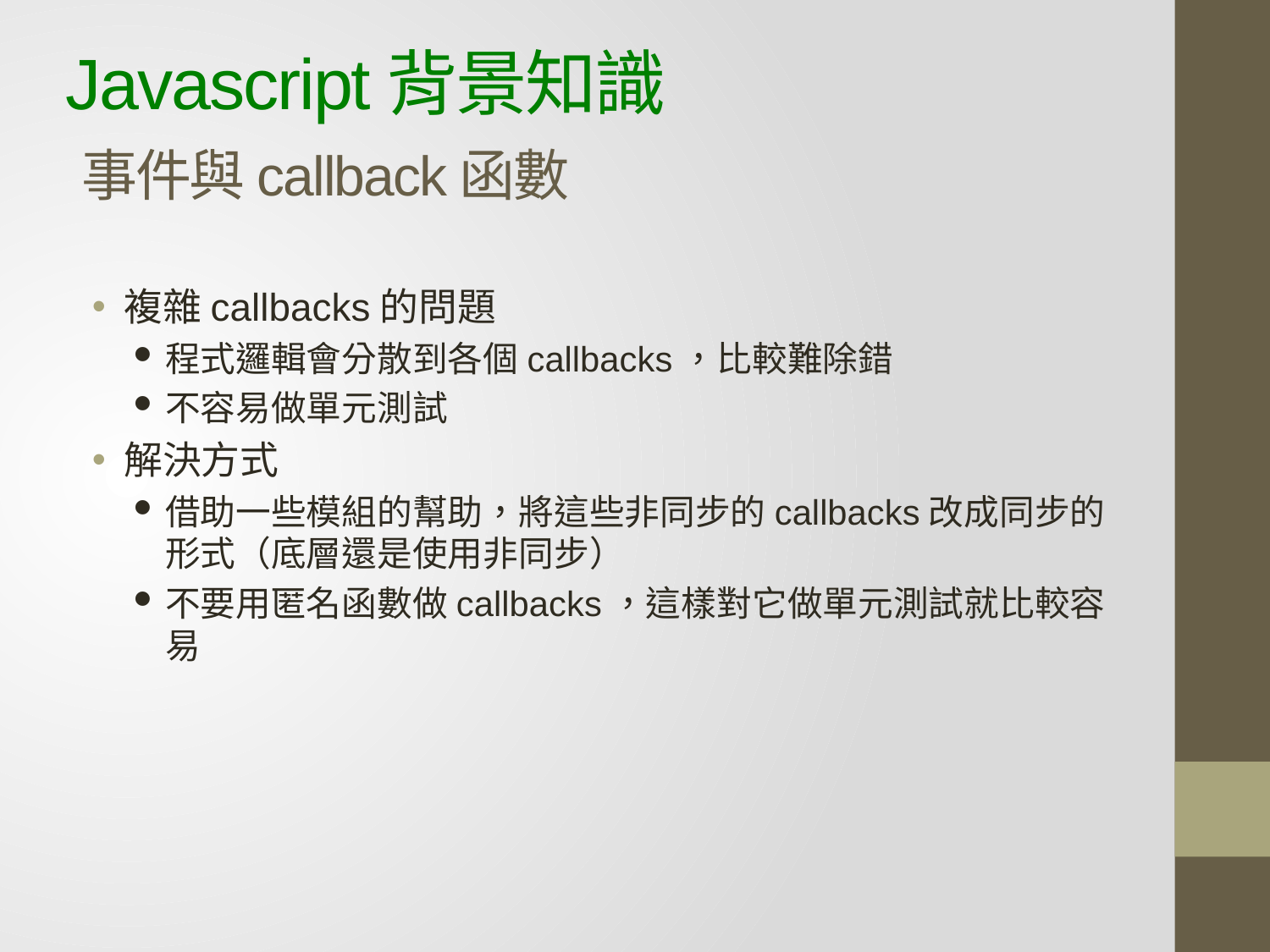

# Javascript背景知識 事件與callback函數

複雜callbacks的問題
程式邏輯會分散到各個callbacks，比較難除錯
不容易做單元測試
解決方式
借助一些模組的幫助，將這些非同步的callbacks改成同步的形式（底層還是使用非同步）
不要用匿名函數做callbacks，這樣對它做單元測試就比較容易